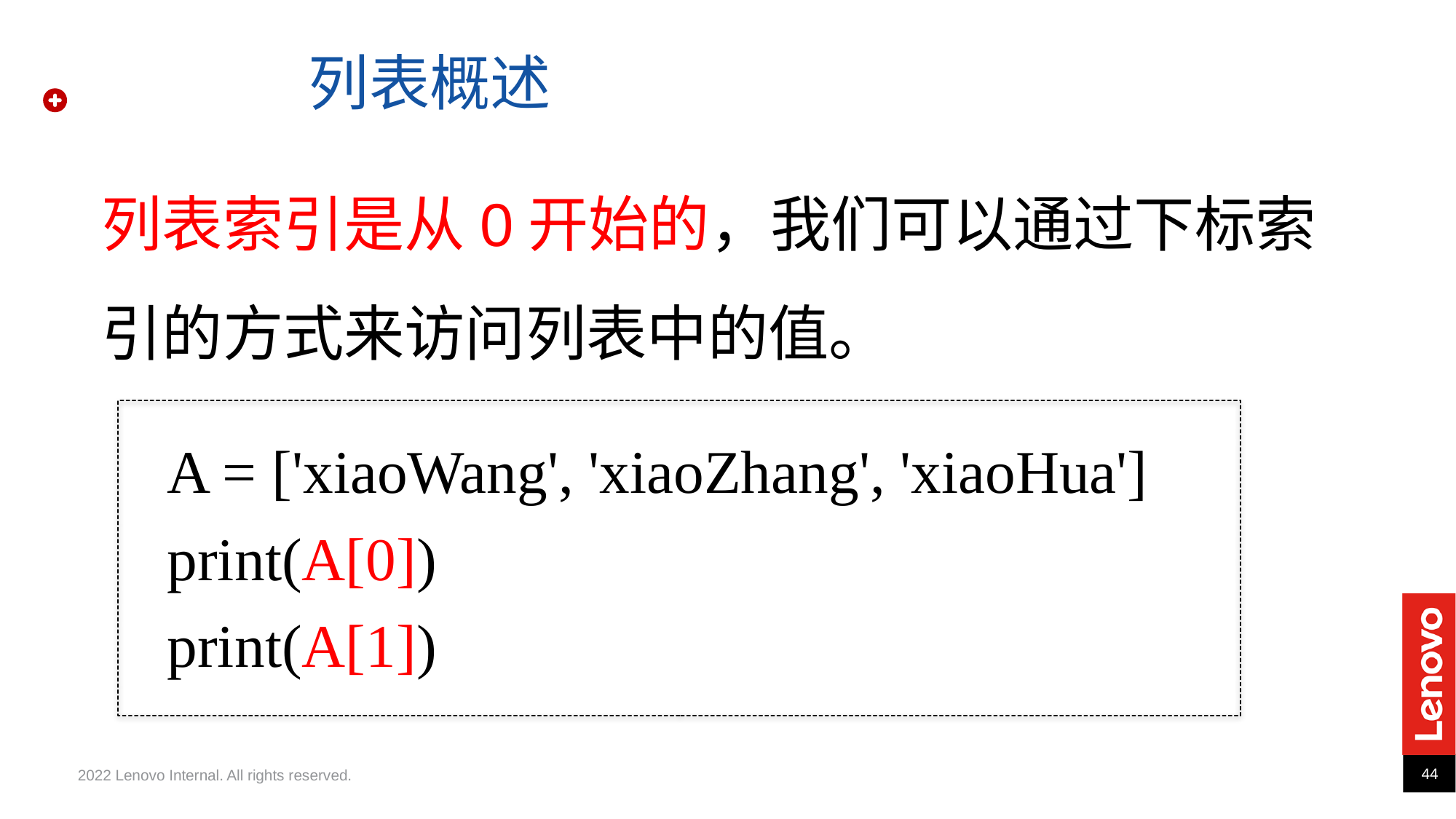

列表概述
列表索引是从0开始的，我们可以通过下标索引的方式来访问列表中的值。

A = ['xiaoWang', 'xiaoZhang', 'xiaoHua']
print(A[0])
print(A[1])